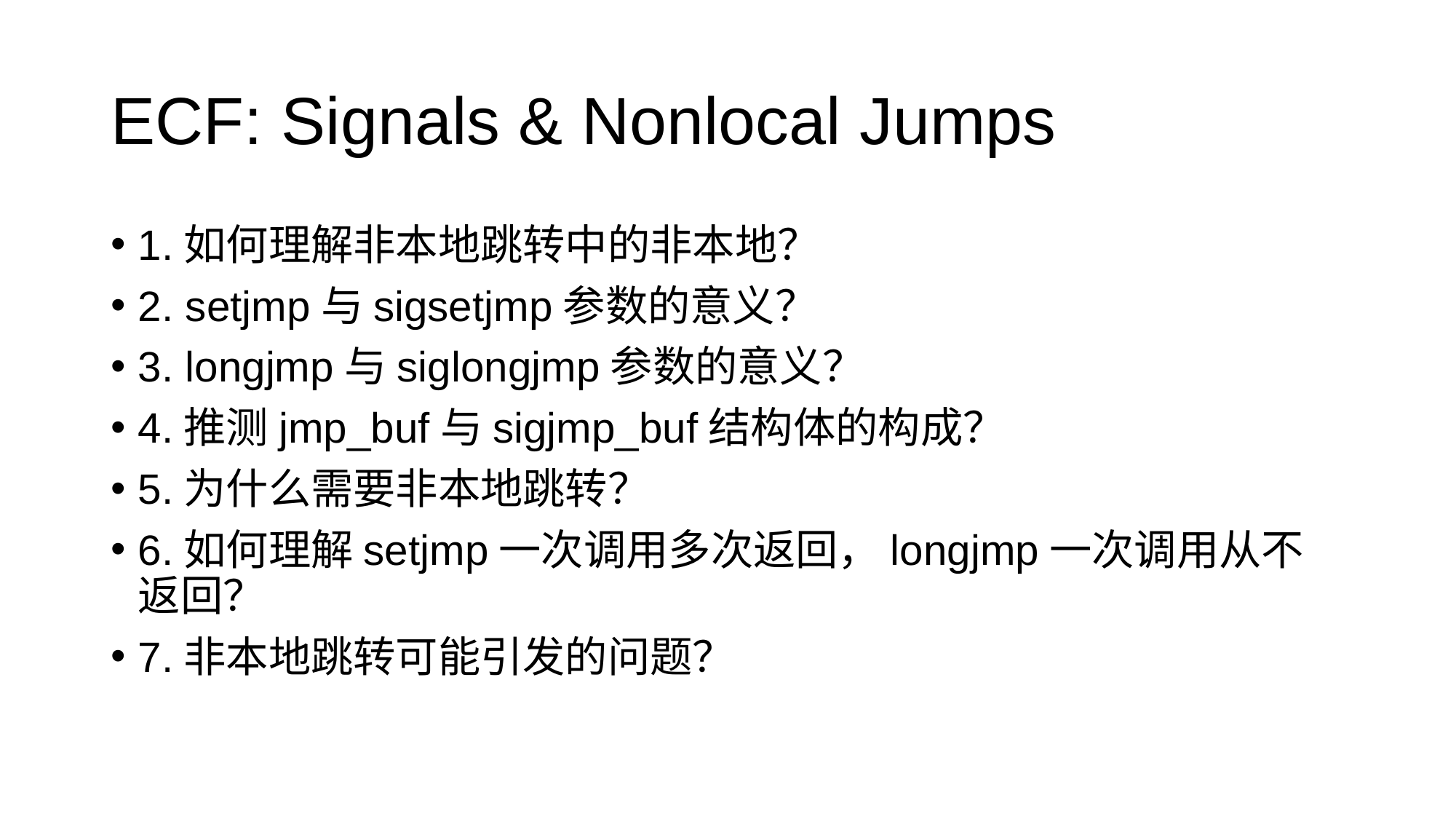

# ECF: Signals & Nonlocal Jumps
1.如何理解非本地跳转中的非本地？
2. setjmp与sigsetjmp参数的意义？
3. longjmp与siglongjmp参数的意义？
4.推测jmp_buf与sigjmp_buf结构体的构成？
5.为什么需要非本地跳转？
6.如何理解setjmp一次调用多次返回，longjmp一次调用从不返回？
7.非本地跳转可能引发的问题？